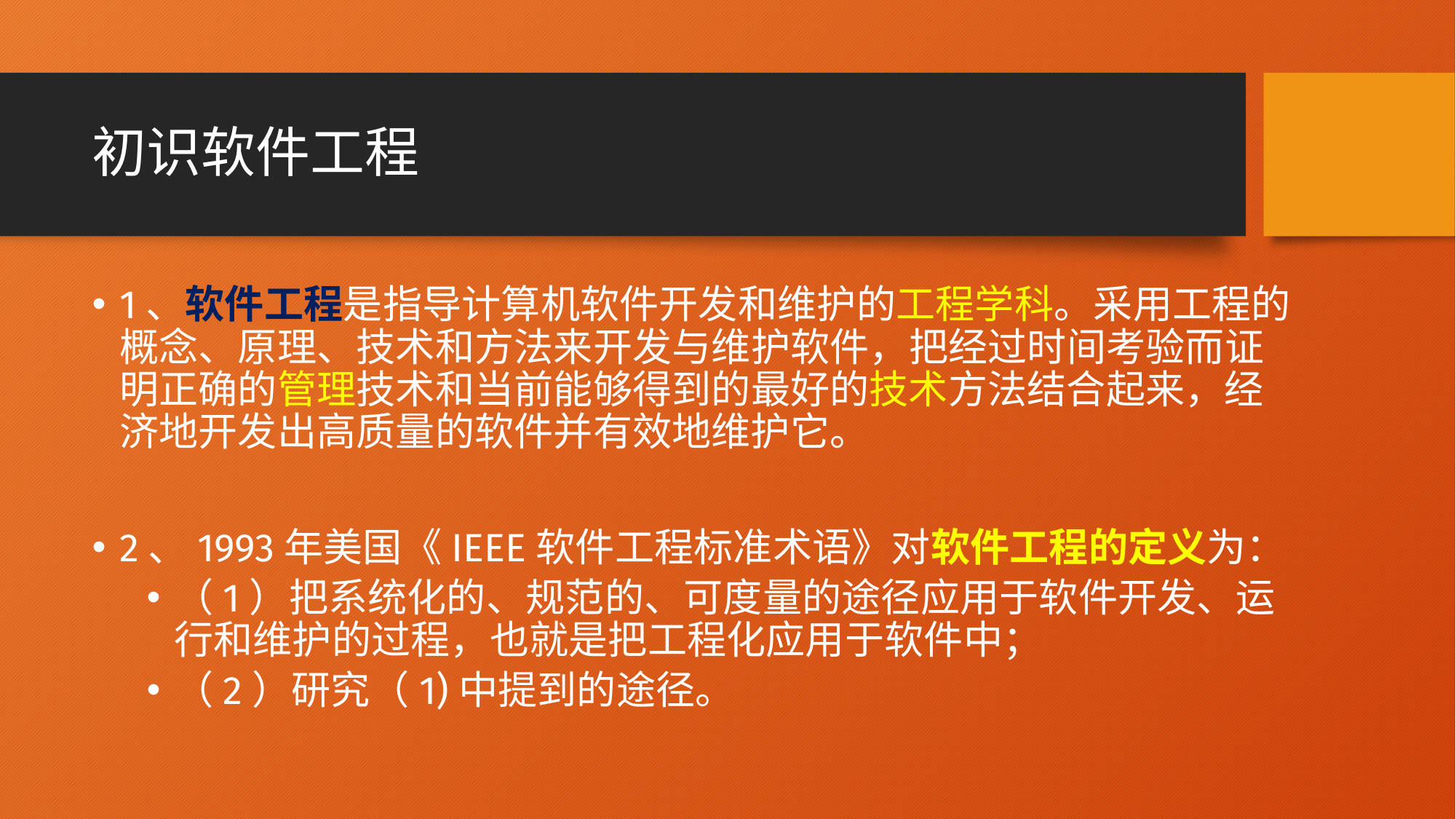

# 初识软件工程
1、软件工程是指导计算机软件开发和维护的工程学科。采用工程的概念、原理、技术和方法来开发与维护软件，把经过时间考验而证明正确的管理技术和当前能够得到的最好的技术方法结合起来，经济地开发出高质量的软件并有效地维护它。

2、1993年美国《IEEE软件工程标准术语》对软件工程的定义为：
（1）把系统化的、规范的、可度量的途径应用于软件开发、运行和维护的过程，也就是把工程化应用于软件中；
（2）研究（1)中提到的途径。